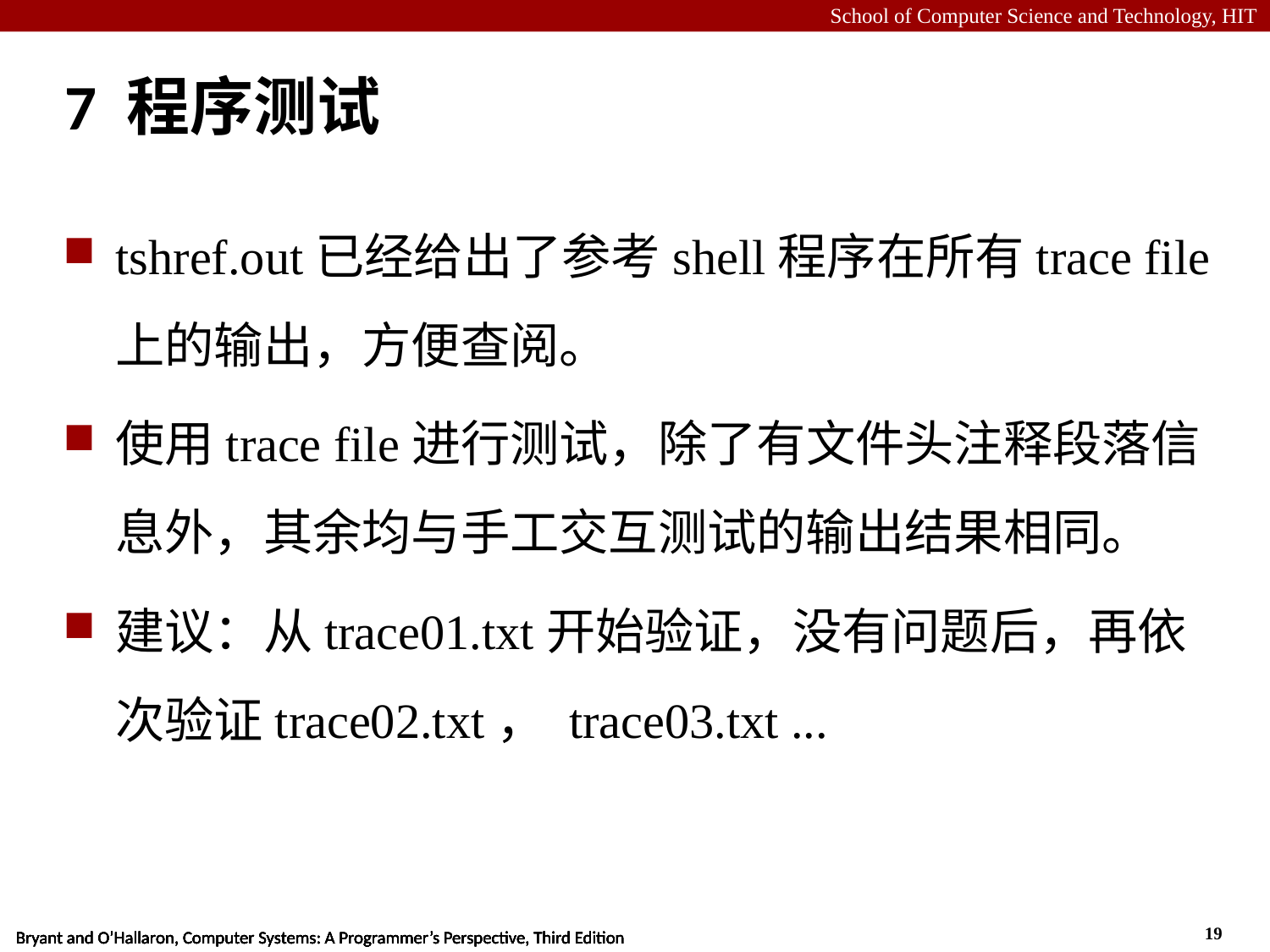

# 7 程序测试
tshref.out已经给出了参考shell程序在所有trace file上的输出，方便查阅。
使用trace file进行测试，除了有文件头注释段落信息外，其余均与手工交互测试的输出结果相同。
建议：从trace01.txt开始验证，没有问题后，再依次验证trace02.txt， trace03.txt ...